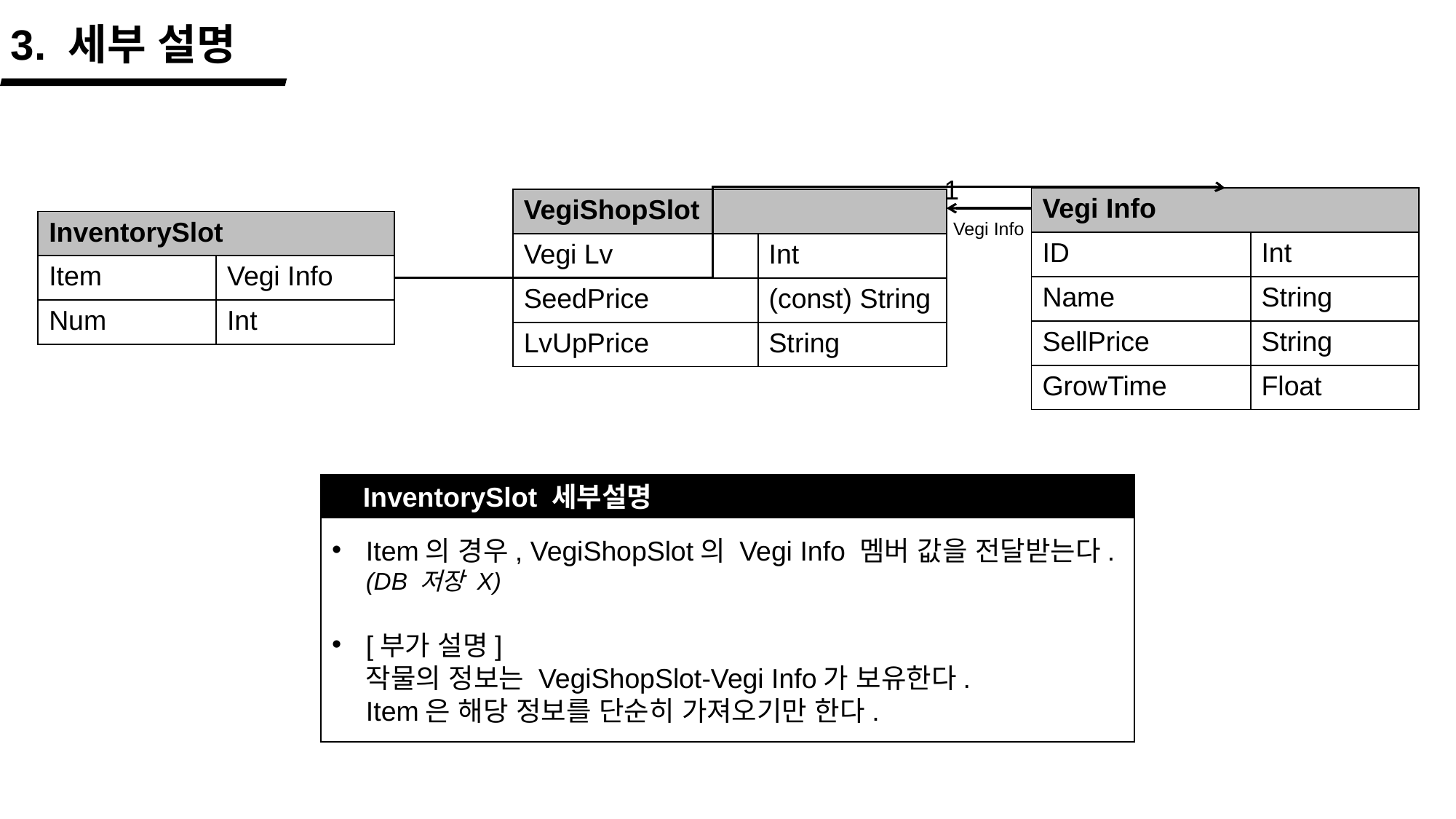

3. 세부 설명

1
| Vegi Info |  |
| --- | --- |
| ID | Int |
| Name | String |
| SellPrice | String |
| GrowTime | Float |
| VegiShopSlot |  |
| --- | --- |
| Vegi Lv | Int |
| SeedPrice | (const) String |
| LvUpPrice | String |
| InventorySlot |  |
| --- | --- |
| Item | Vegi Info |
| Num | Int |
Vegi Info
InventorySlot 세부설명

Item의 경우, VegiShopSlot의 Vegi Info 멤버 값을 전달받는다.
(DB 저장 X)

[부가 설명]
작물의 정보는 VegiShopSlot-Vegi Info가 보유한다.
Item은 해당 정보를 단순히 가져오기만 한다.